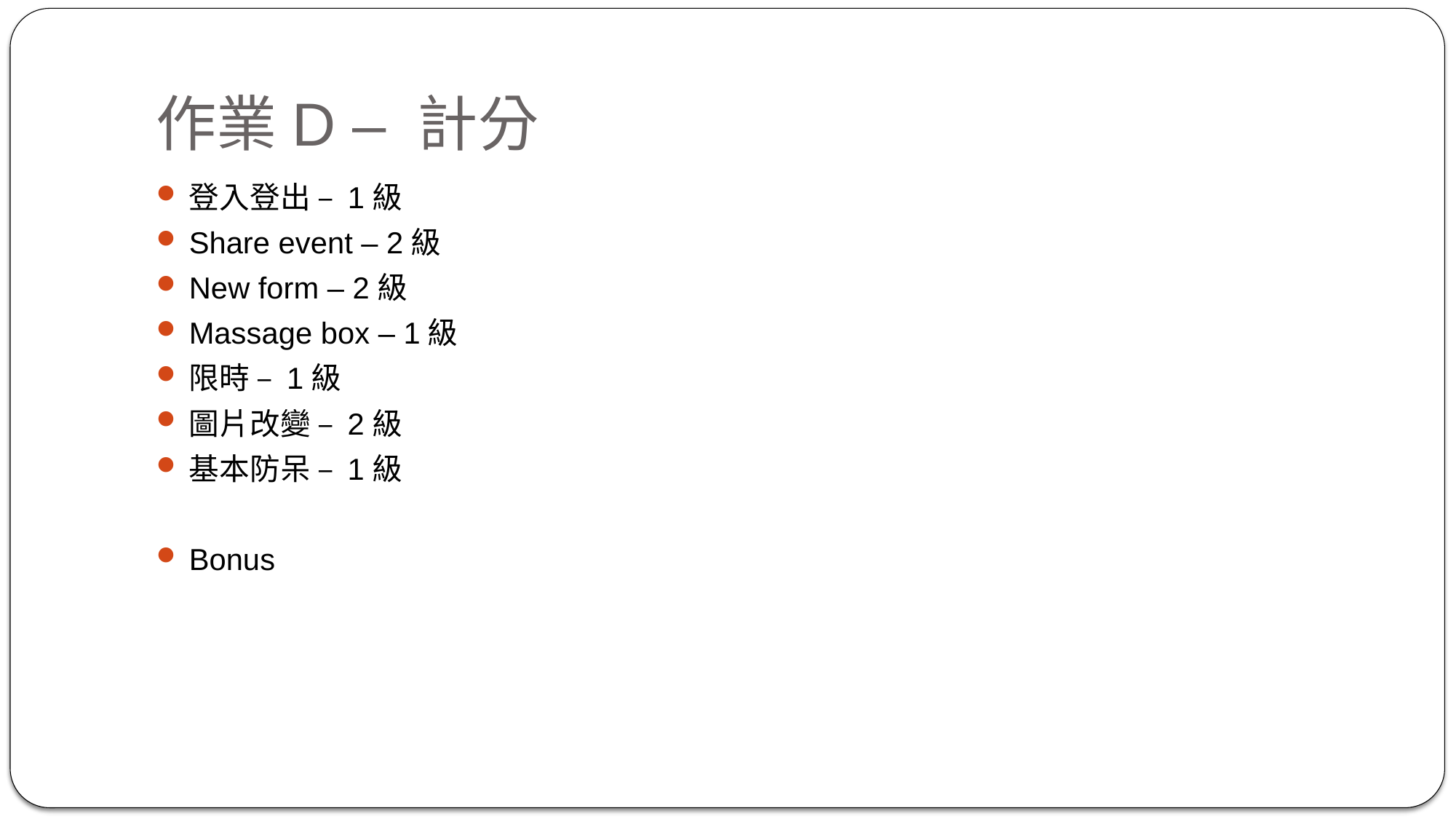

# 作業D – 計分
登入登出 – 1級
Share event – 2級
New form – 2級
Massage box – 1級
限時 – 1級
圖片改變 – 2級
基本防呆 – 1級

Bonus